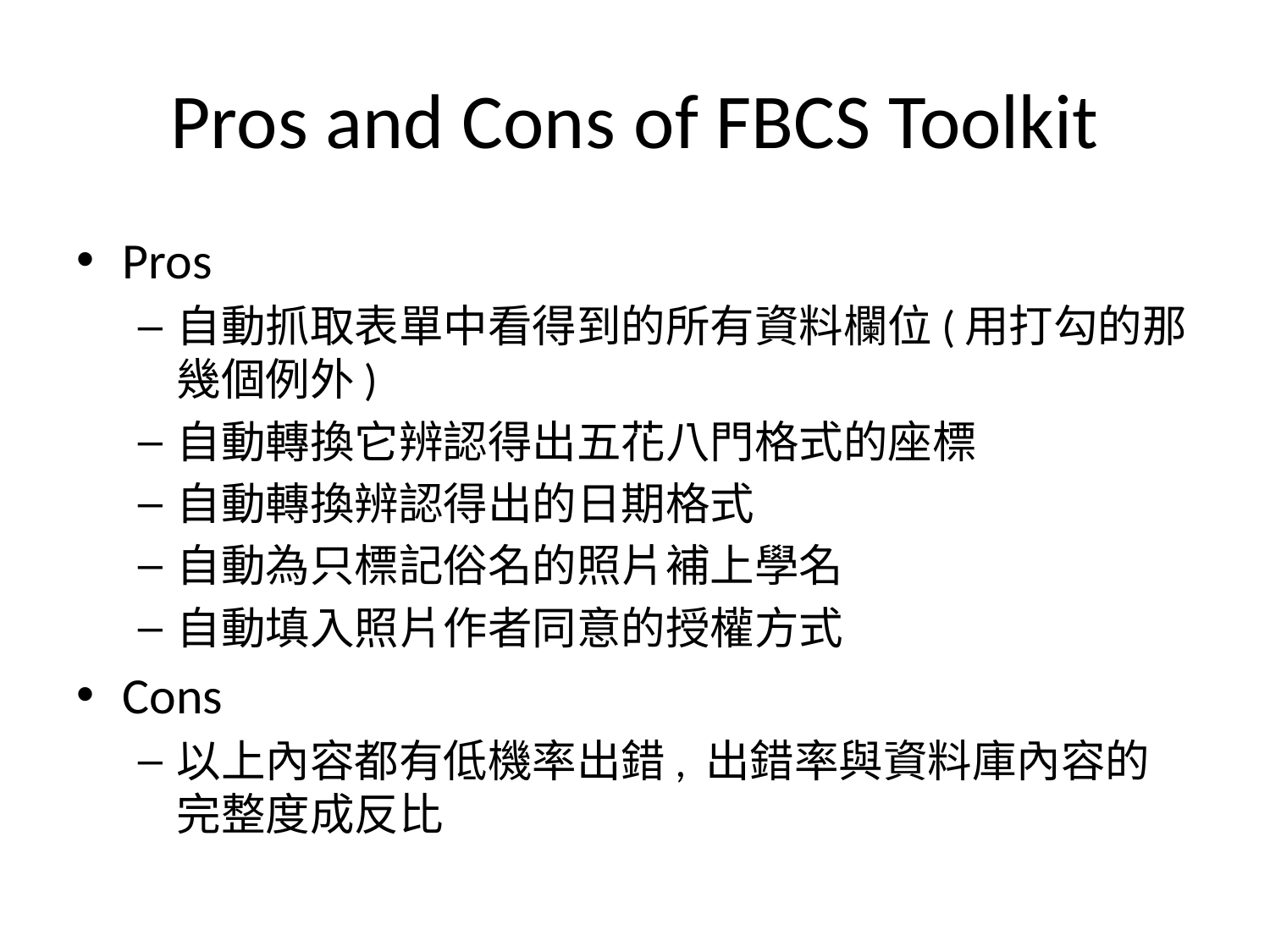

# Pros and Cons of FBCS Toolkit
Pros
自動抓取表單中看得到的所有資料欄位(用打勾的那幾個例外)
自動轉換它辨認得出五花八門格式的座標
自動轉換辨認得出的日期格式
自動為只標記俗名的照片補上學名
自動填入照片作者同意的授權方式
Cons
以上內容都有低機率出錯, 出錯率與資料庫內容的完整度成反比